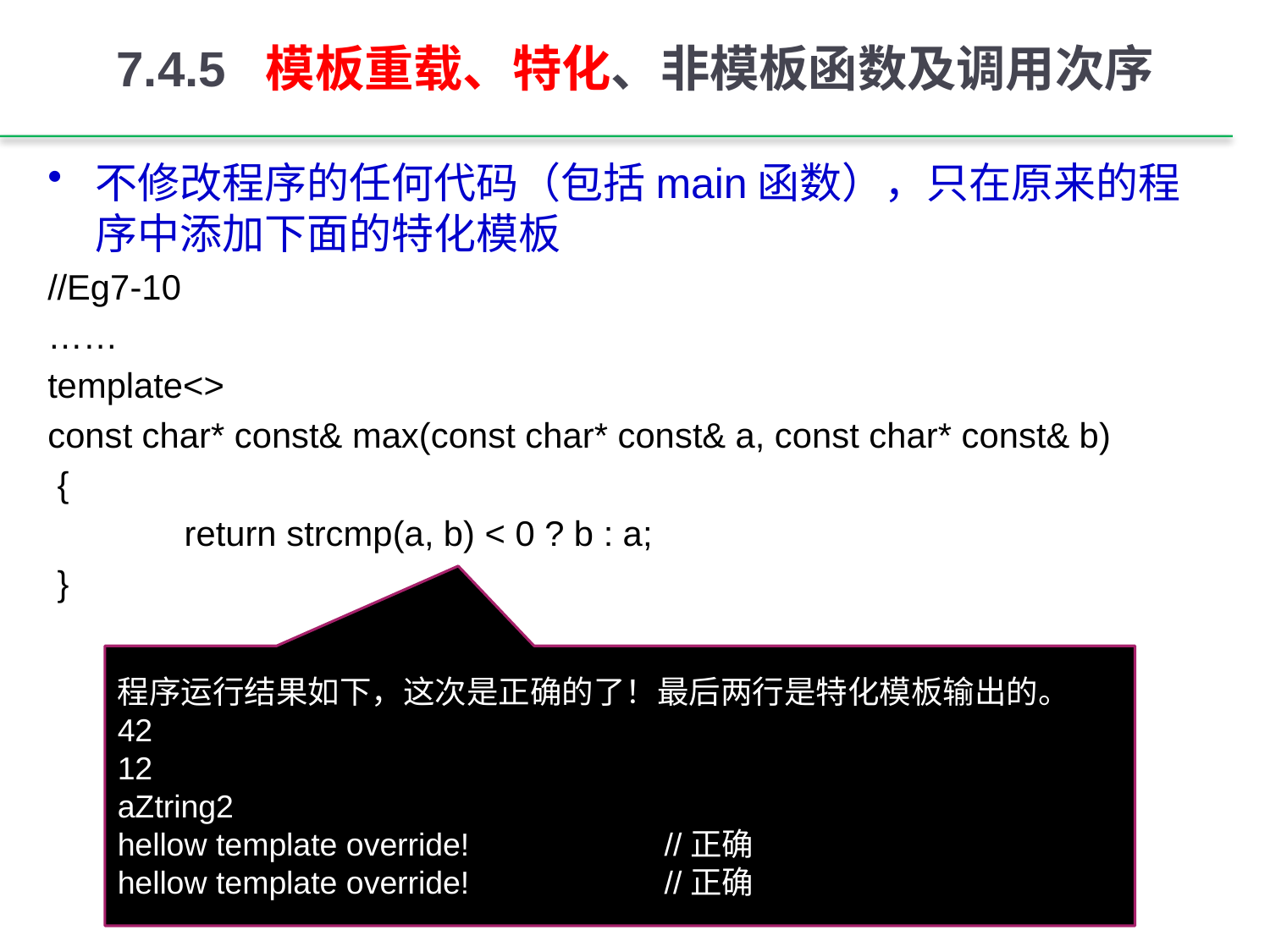

# 7.4.5  模板重载、特化、非模板函数及调用次序
不修改程序的任何代码（包括main函数），只在原来的程序中添加下面的特化模板
//Eg7-10
……
template<>
const char* const& max(const char* const& a, const char* const& b)
 {
	 return strcmp(a, b) < 0 ? b : a;
 }

程序运行结果如下，这次是正确的了！最后两行是特化模板输出的。
42
12
aZtring2
hellow template override!                      //正确
hellow template override!                      //正确